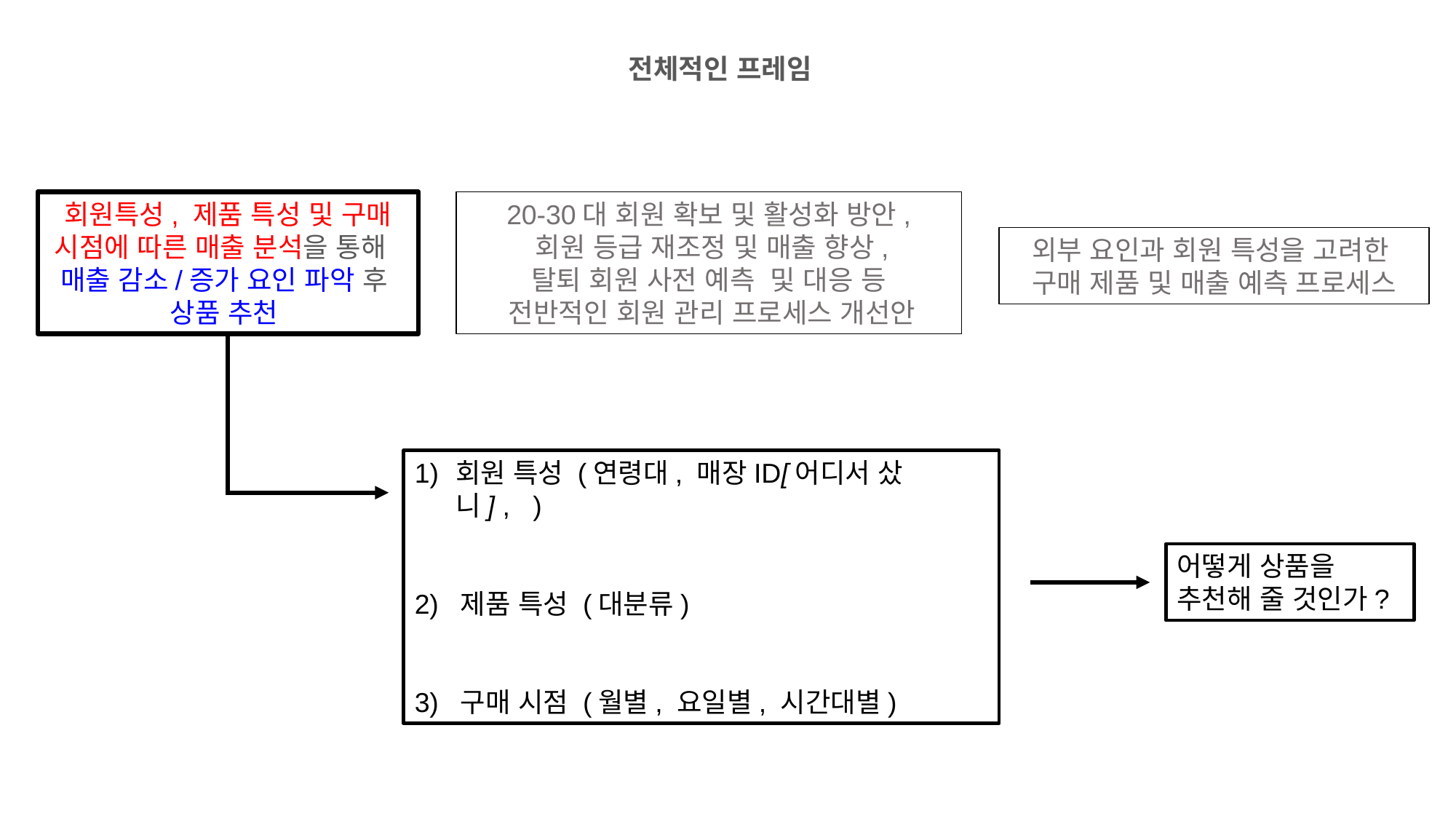

전체적인 프레임​
회원특성, 제품 특성 및 구매 시점에 따른 매출 분석을 통해
매출 감소/증가 요인 파악 후
상품 추천
20-30대 회원 확보 및 활성화 방안,
 회원 등급 재조정 및 매출 향상,
탈퇴 회원 사전 예측  및 대응 등
 전반적인 회원 관리 프로세스 개선안 ​
외부 요인과 회원 특성을 고려한
구매 제품 및 매출 예측 프로세스
회원 특성 (연령대, 매장ID[어디서 샀니] ,   )

2)  제품 특성 (대분류)

3)  구매 시점 (월별, 요일별, 시간대별)
어떻게 상품을
추천해 줄 것인가?